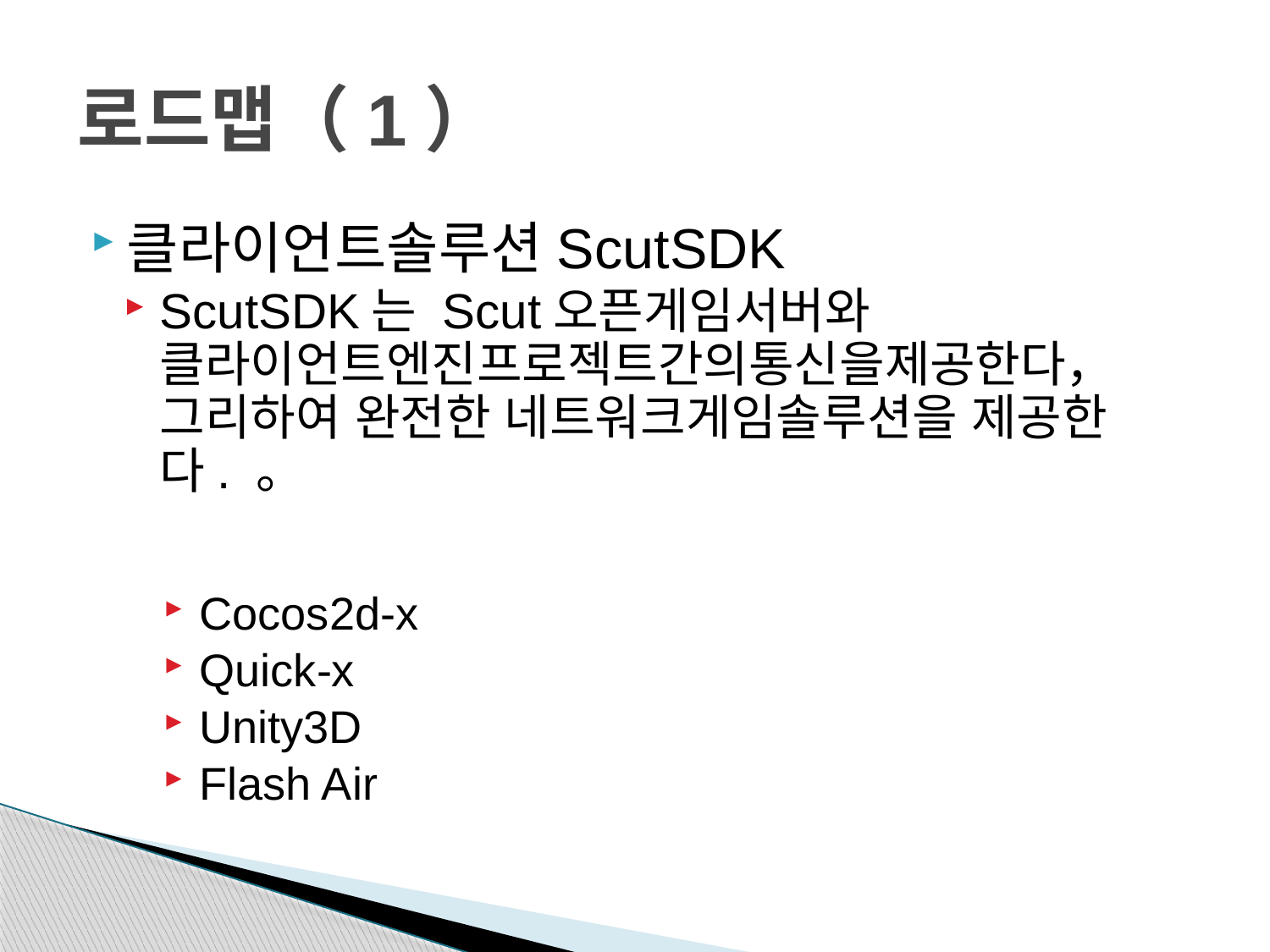

# 로드맵（1）
클라이언트솔루션ScutSDK
ScutSDK는 Scut오픈게임서버와 클라이언트엔진프로젝트간의통신을제공한다，그리하여 완전한 네트워크게임솔루션을 제공한다. 。

Cocos2d-x
Quick-x
Unity3D
Flash Air